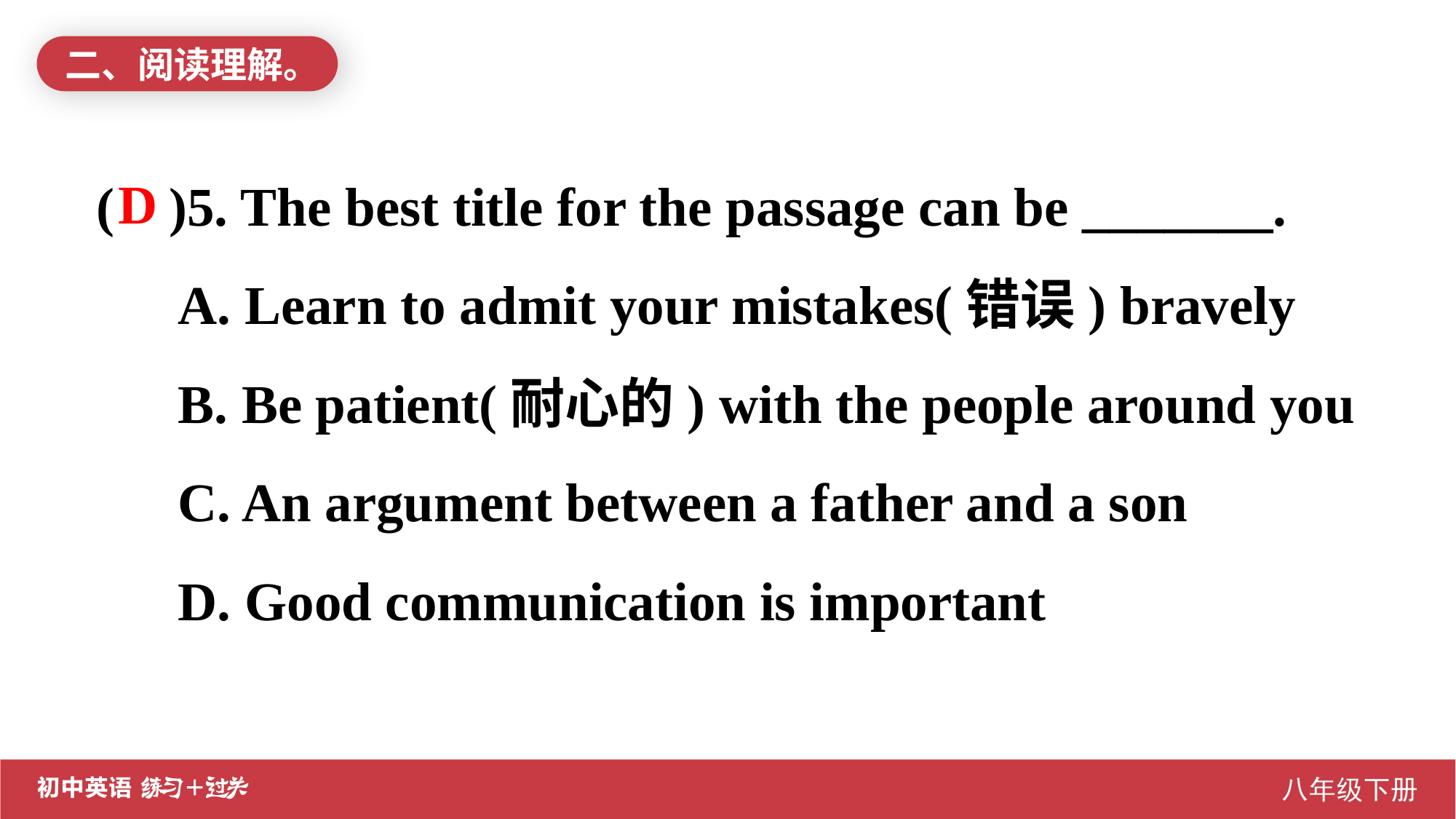

二、阅读理解。
(    )5. The best title for the passage can be _______.
      A. Learn to admit your mistakes(错误) bravely
      B. Be patient(耐心的) with the people around you
      C. An argument between a father and a son
      D. Good communication is important
D